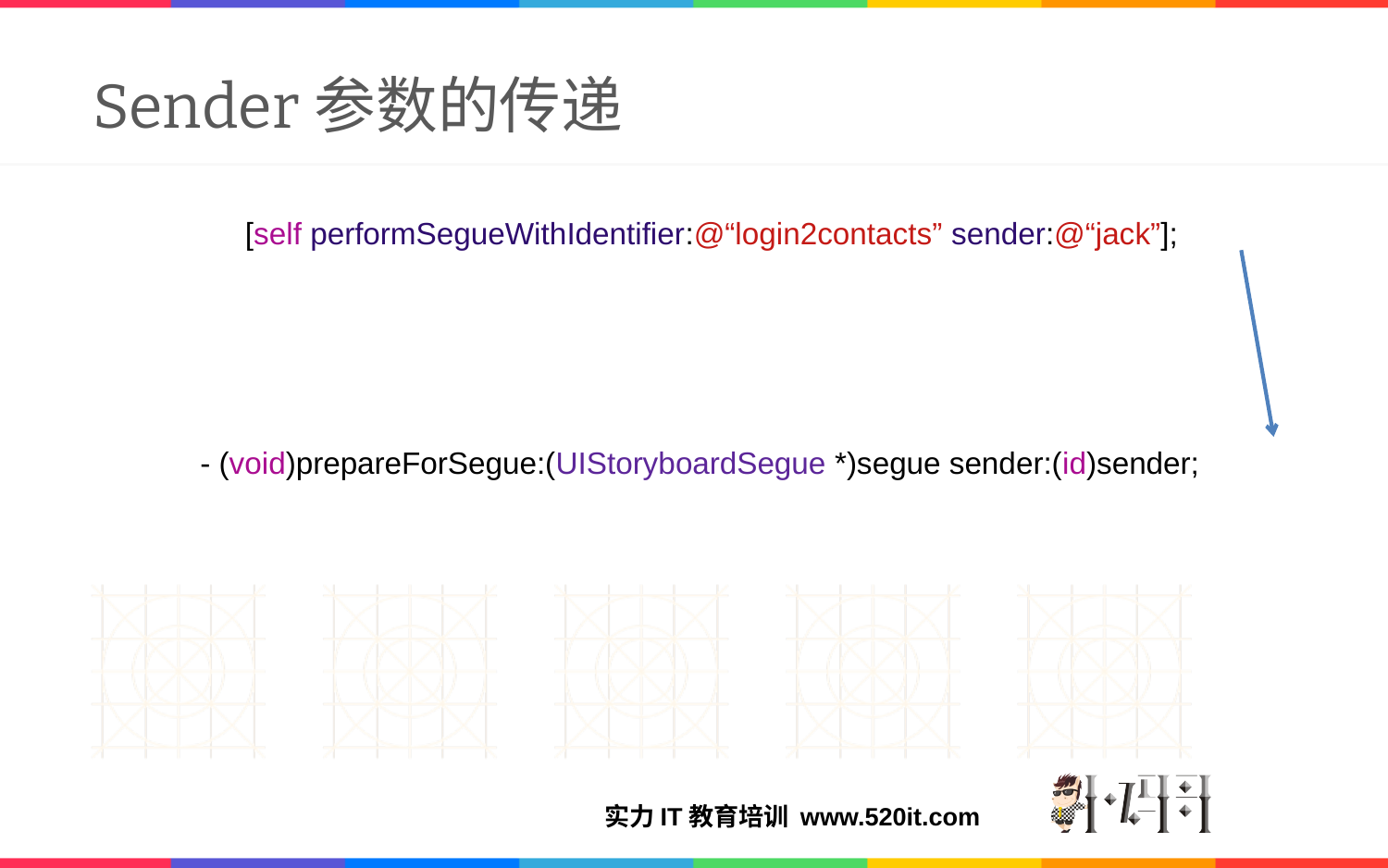

# Sender参数的传递
[self performSegueWithIdentifier:@“login2contacts” sender:@“jack”];
- (void)prepareForSegue:(UIStoryboardSegue *)segue sender:(id)sender;